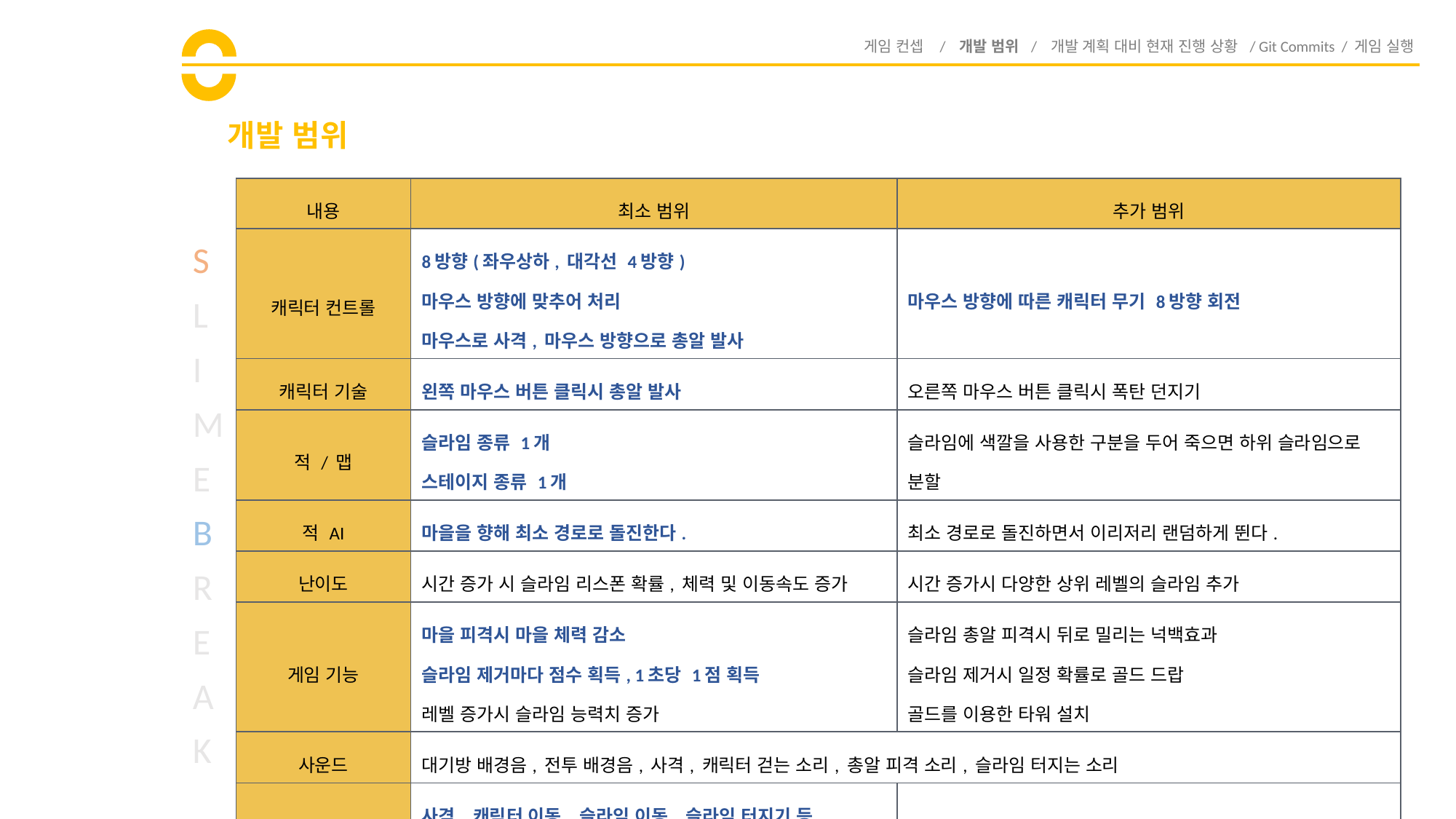

게임 컨셉   /   개발 범위  /   개발 계획 대비 현재 진행 상황  / Git Commits  / 게임 실행

# 개발 범위
| 내용 | 최소 범위 | 추가 범위 |
| --- | --- | --- |
| 캐릭터 컨트롤 | 8방향(좌우상하, 대각선 4방향) 마우스 방향에 맞추어 처리 마우스로 사격, 마우스 방향으로 총알 발사 | 마우스 방향에 따른 캐릭터 무기 8방향 회전 |
| 캐릭터 기술 | 왼쪽 마우스 버튼 클릭시 총알 발사 | 오른쪽 마우스 버튼 클릭시 폭탄 던지기 |
| 적 / 맵 | 슬라임 종류 1개 스테이지 종류 1개 | 슬라임에 색깔을 사용한 구분을 두어 죽으면 하위 슬라임으로 분할 |
| 적 AI | 마을을 향해 최소 경로로 돌진한다. | 최소 경로로 돌진하면서 이리저리 랜덤하게 뛴다. |
| 난이도 | 시간 증가 시 슬라임 리스폰 확률, 체력 및 이동속도 증가 | 시간 증가시 다양한 상위 레벨의 슬라임 추가 |
| 게임 기능 | 마을 피격시 마을 체력 감소 슬라임 제거마다 점수 획득, 1초당 1점 획득 레벨 증가시 슬라임 능력치 증가 | 슬라임 총알 피격시 뒤로 밀리는 넉백효과 슬라임 제거시 일정 확률로 골드 드랍 골드를 이용한 타워 설치 |
| 사운드 | 대기방 배경음, 전투 배경음, 사격, 캐릭터 걷는 소리, 총알 피격 소리, 슬라임 터지는 소리 |  |
| 애니메이션 | 사격, 캐릭터 이동, 슬라임 이동, 슬라임 터지기 등 약 5종 이상 | 미사일 투하, 수류탄 등 다양한 모션 추가 |
S
L
I
M
E
B
R
E
A
K